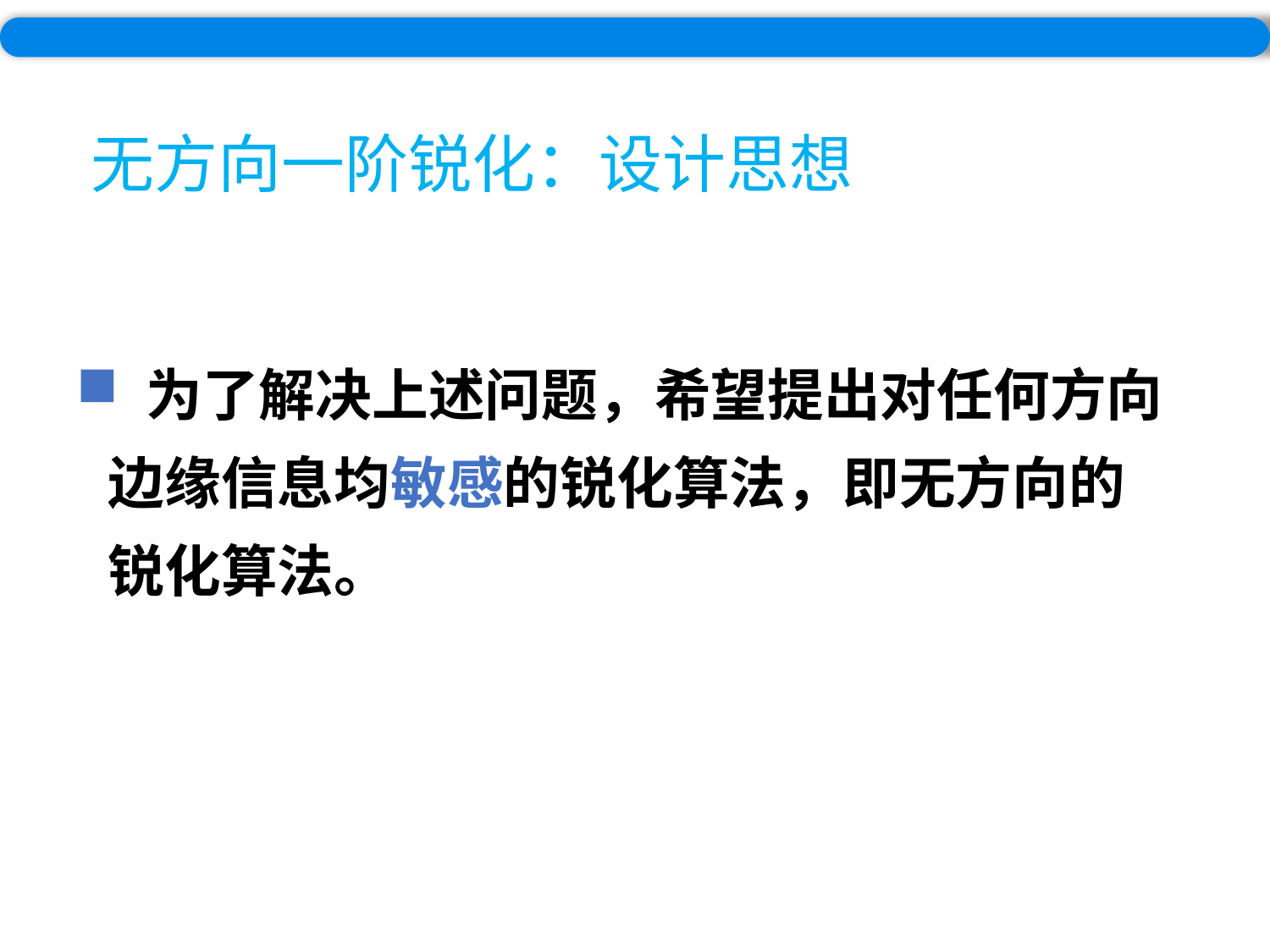

# 无方向一阶锐化：设计思想
 为了解决上述问题，希望提出对任何方向边缘信息均敏感的锐化算法，即无方向的锐化算法。